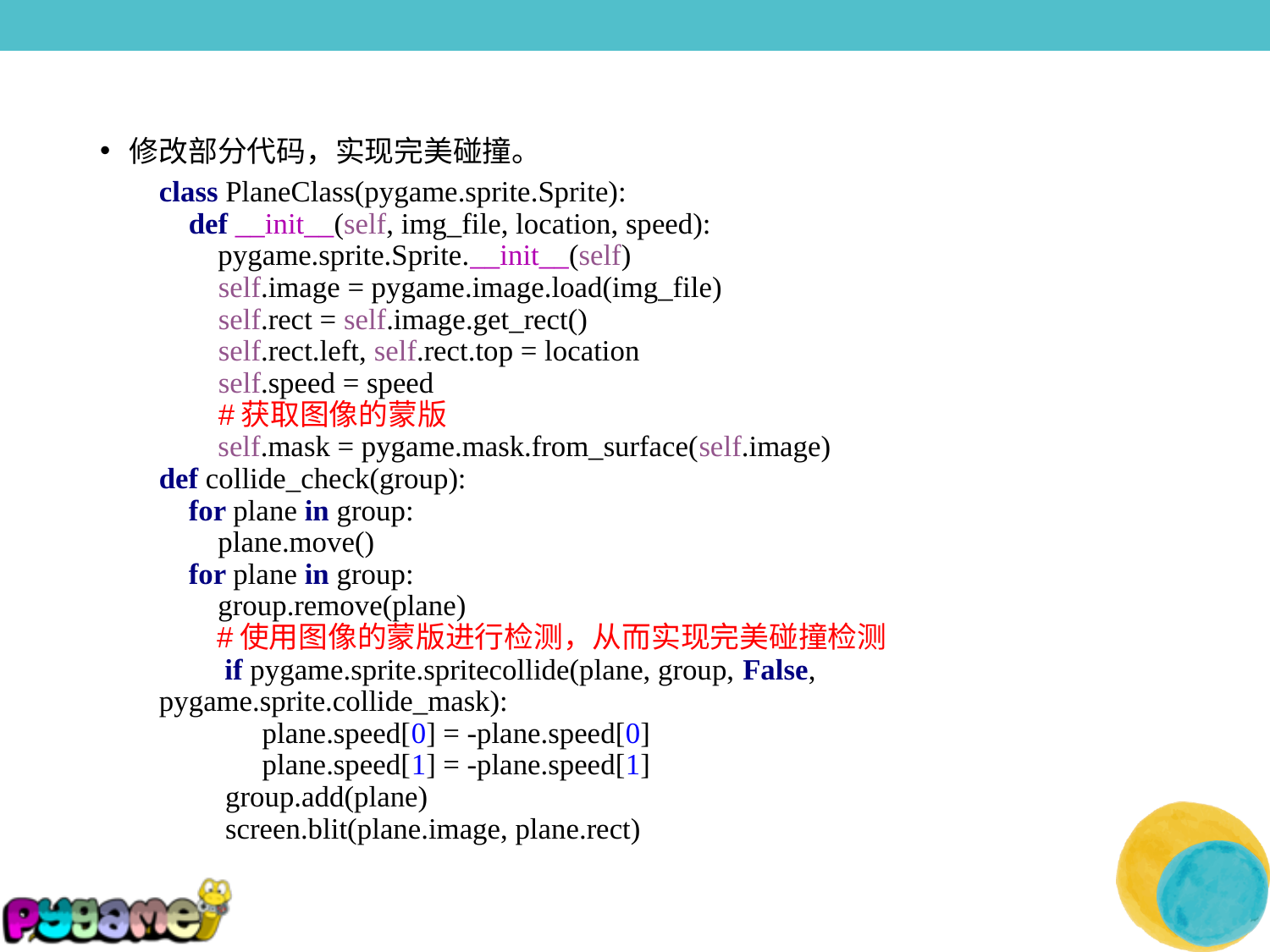

修改部分代码，实现完美碰撞。
class PlaneClass(pygame.sprite.Sprite):
    def __init__(self, img_file, location, speed):
        pygame.sprite.Sprite.__init__(self)
        self.image = pygame.image.load(img_file)
        self.rect = self.image.get_rect()
        self.rect.left, self.rect.top = location
        self.speed = speed
        #获取图像的蒙版
        self.mask = pygame.mask.from_surface(self.image)
def collide_check(group):
    for plane in group:
        plane.move()
    for plane in group:
        group.remove(plane)
       #使用图像的蒙版进行检测，从而实现完美碰撞检测
         if pygame.sprite.spritecollide(plane, group, False, pygame.sprite.collide_mask):
              plane.speed[0] = -plane.speed[0]
              plane.speed[1] = -plane.speed[1]
         group.add(plane)
         screen.blit(plane.image, plane.rect)